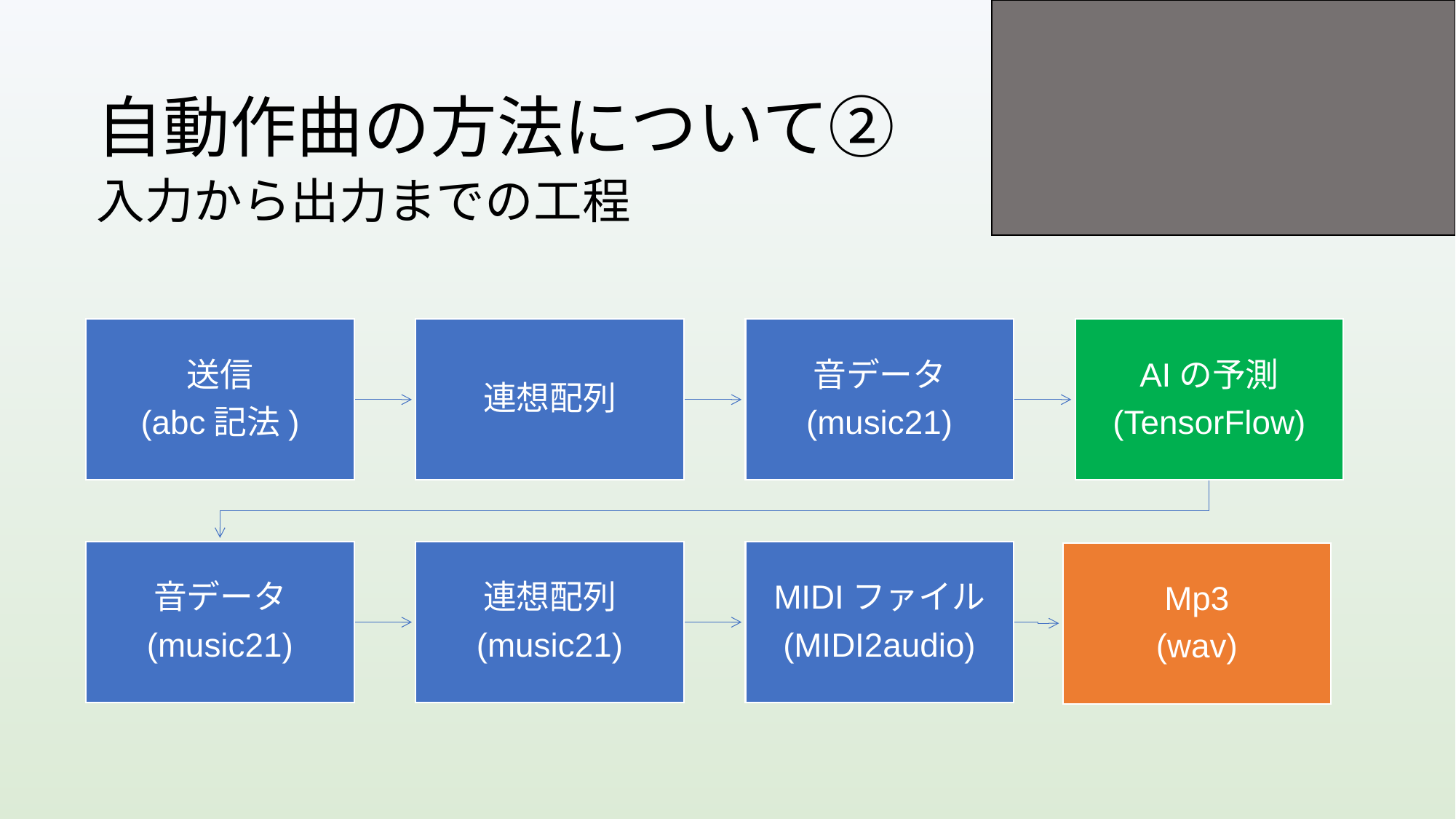

# 自動作曲の方法について②
入力から出力までの工程

送信
(abc記法)

連想配列

音データ
(music21)

AIの予測
(TensorFlow)

音データ
(music21)

連想配列
(music21)

MIDIファイル
(MIDI2audio)
Mp3
(wav)